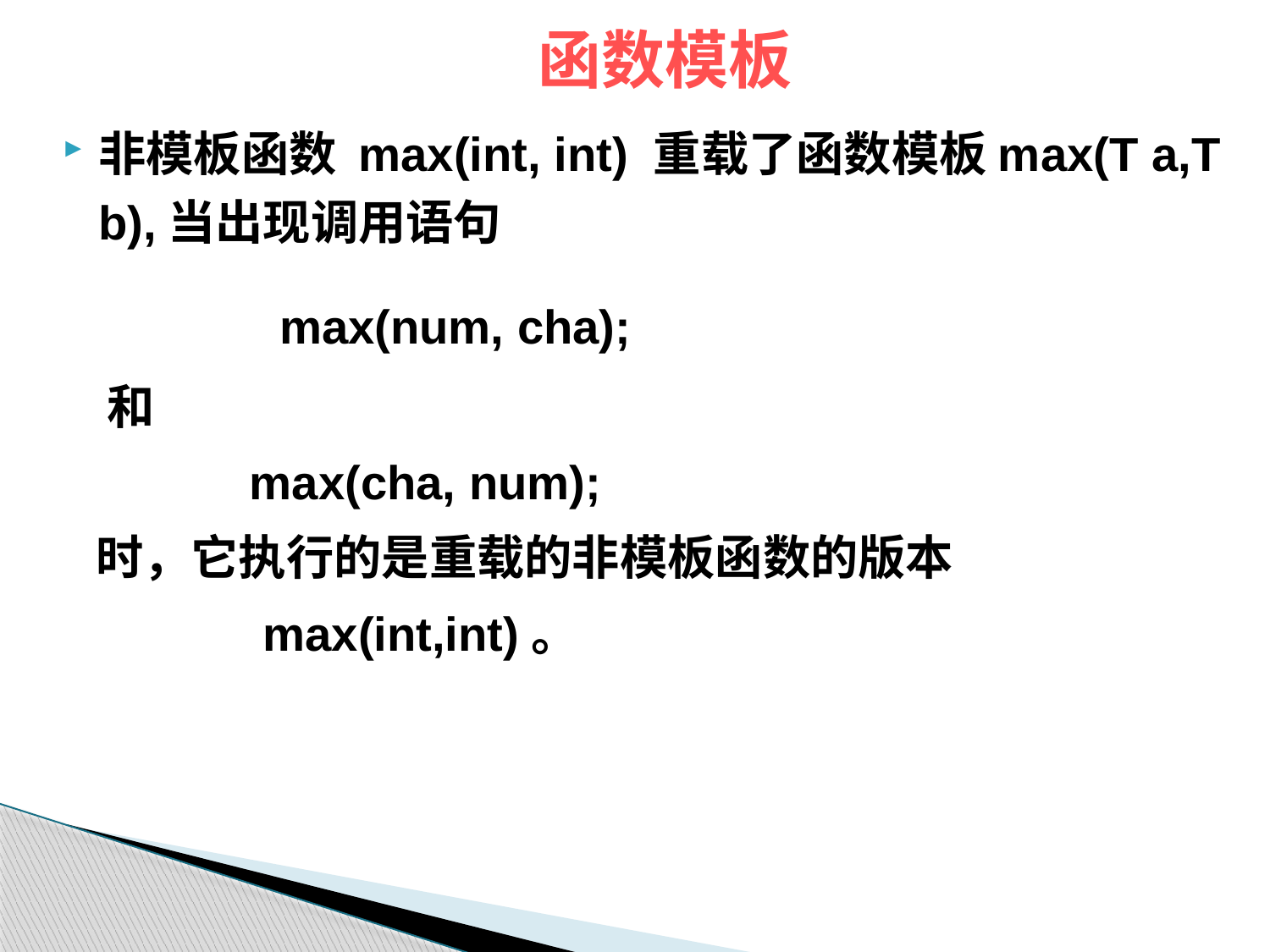

函数模板
非模板函数 max(int, int) 重载了函数模板max(T a,T b),当出现调用语句
           max(num, cha);
   和
              max(cha, num);
  时，它执行的是重载的非模板函数的版本
               max(int,int)。